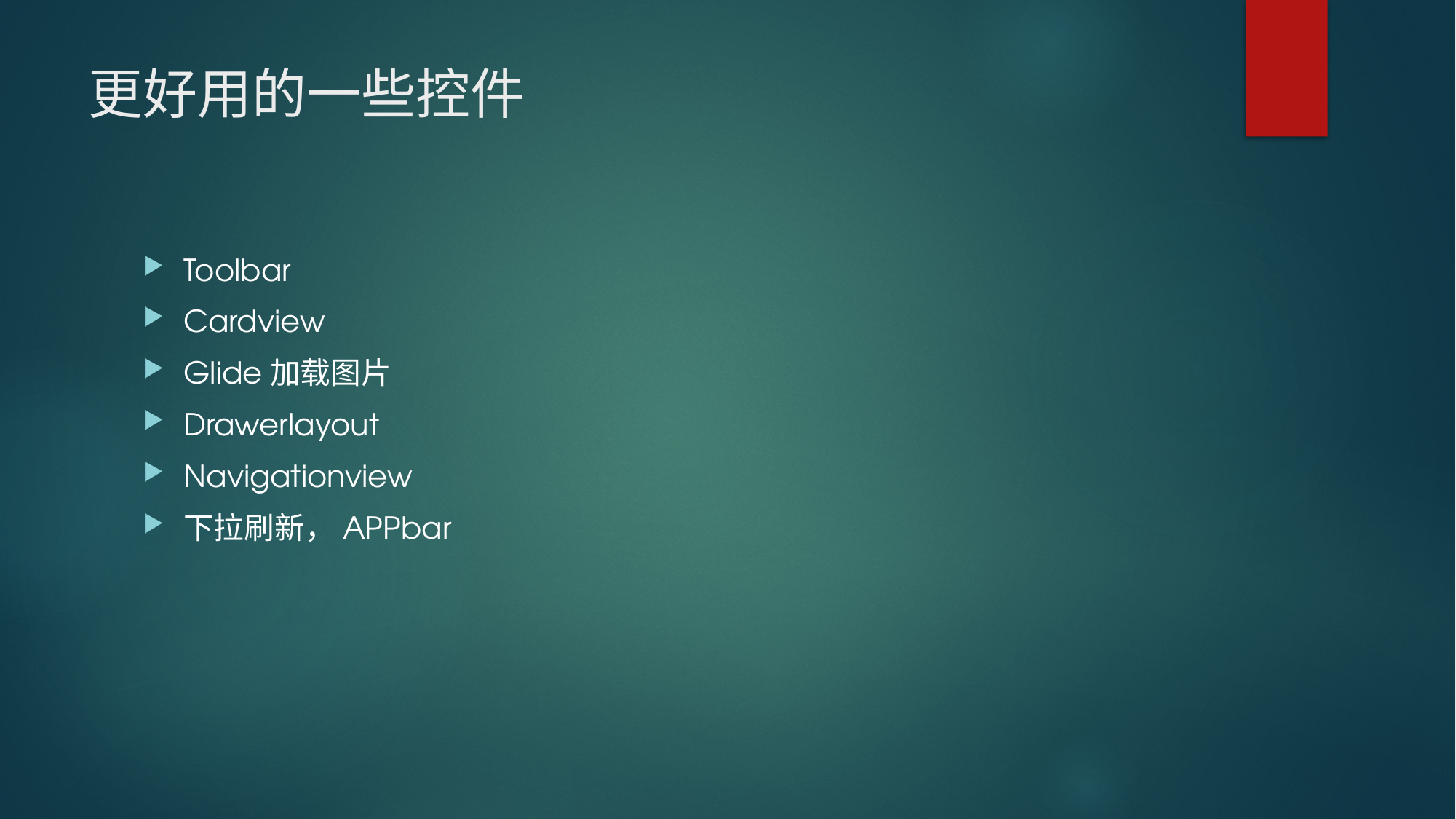

# 更好用的一些控件
Toolbar
Cardview
Glide加载图片
Drawerlayout
Navigationview
下拉刷新，APPbar